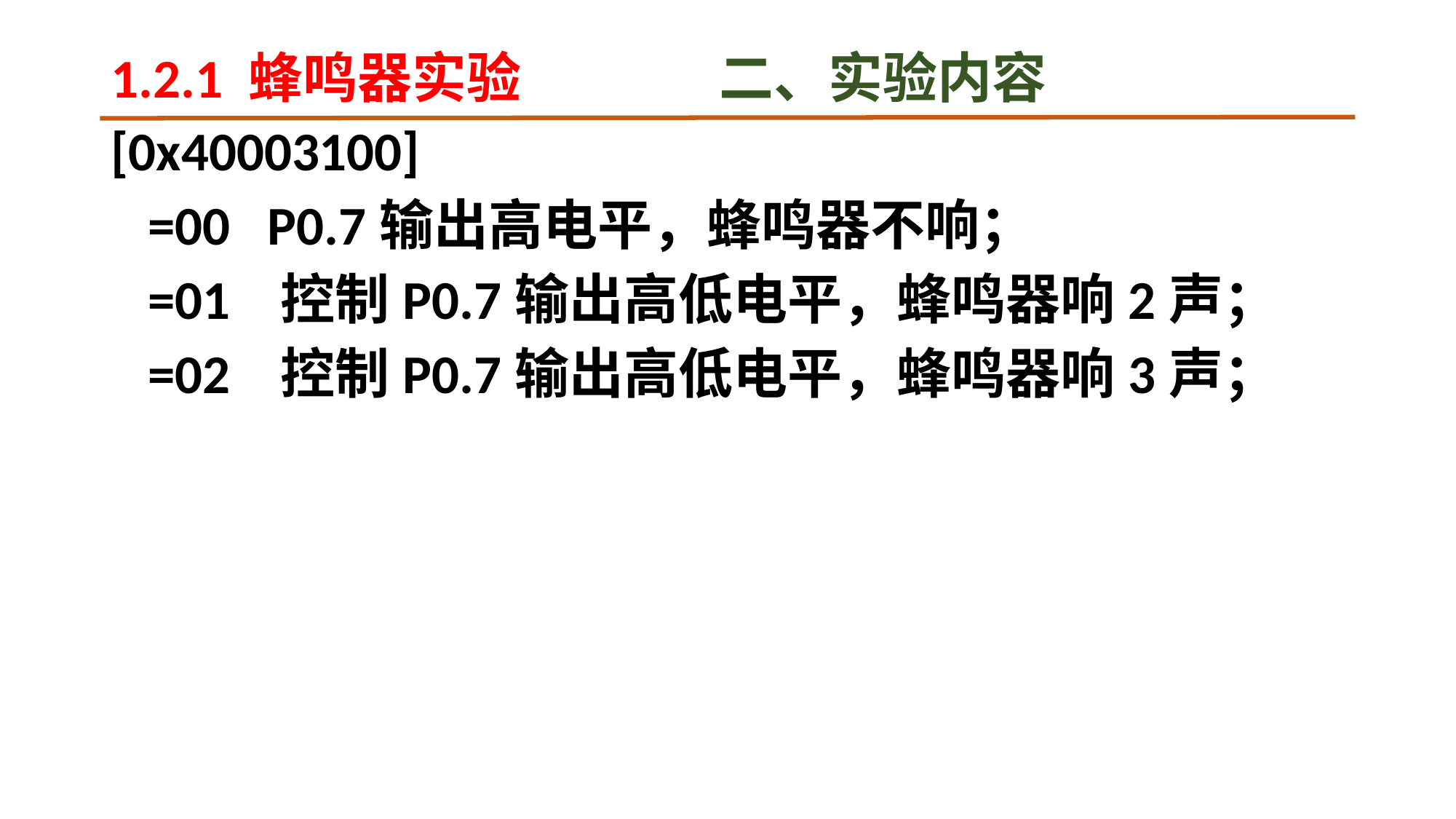

# 1.2.1 蜂鸣器实验                二、实验内容
[0x40003100]
   =00   P0.7输出高电平，蜂鸣器不响；
   =01   控制P0.7输出高低电平，蜂鸣器响2声；
   =02   控制P0.7输出高低电平，蜂鸣器响3声；